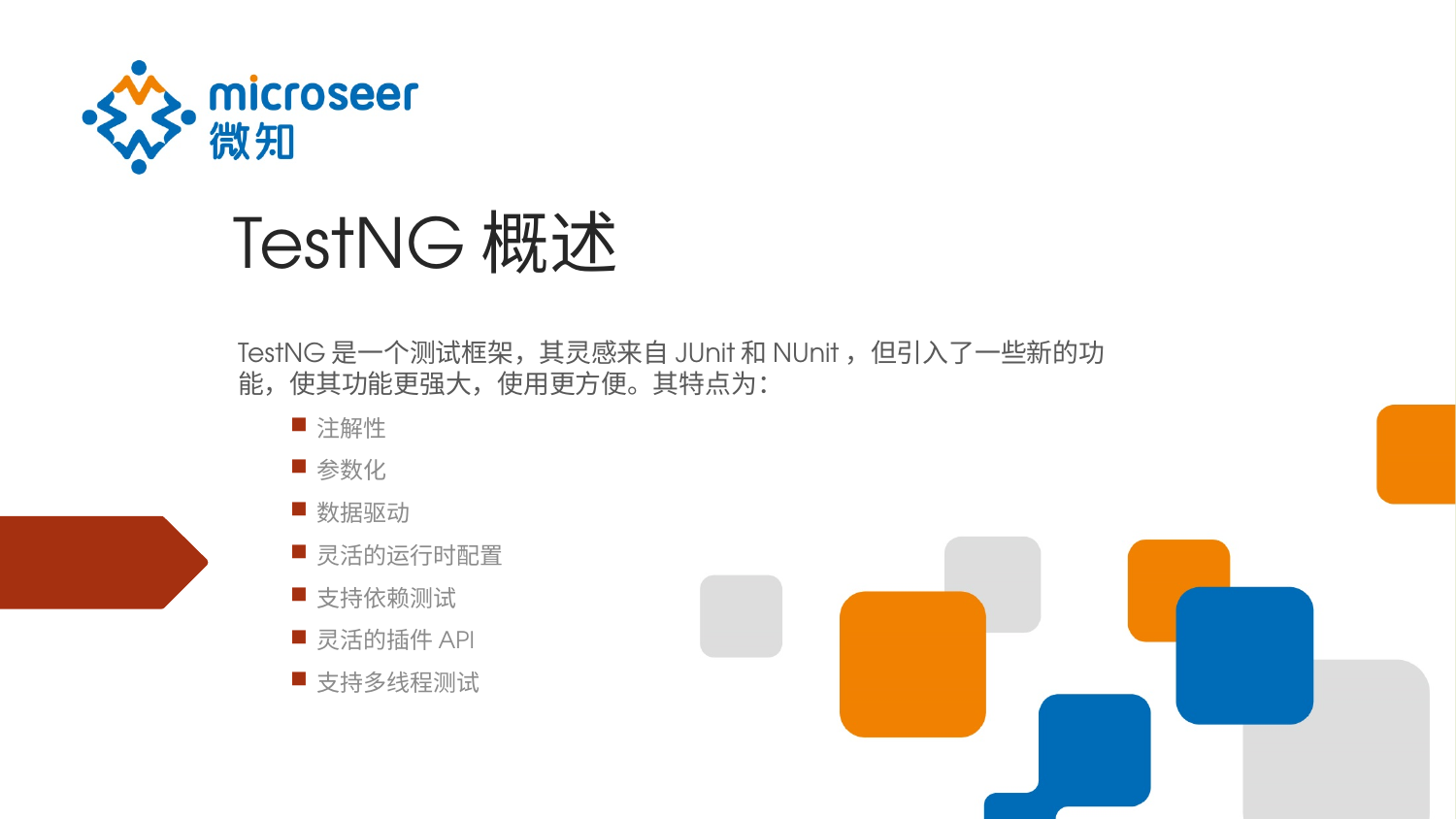

# TestNG概述
TestNG是一个测试框架，其灵感来自JUnit和NUnit，但引入了一些新的功能，使其功能更强大，使用更方便。其特点为：
注解性
参数化
数据驱动
灵活的运行时配置
支持依赖测试
灵活的插件API
支持多线程测试